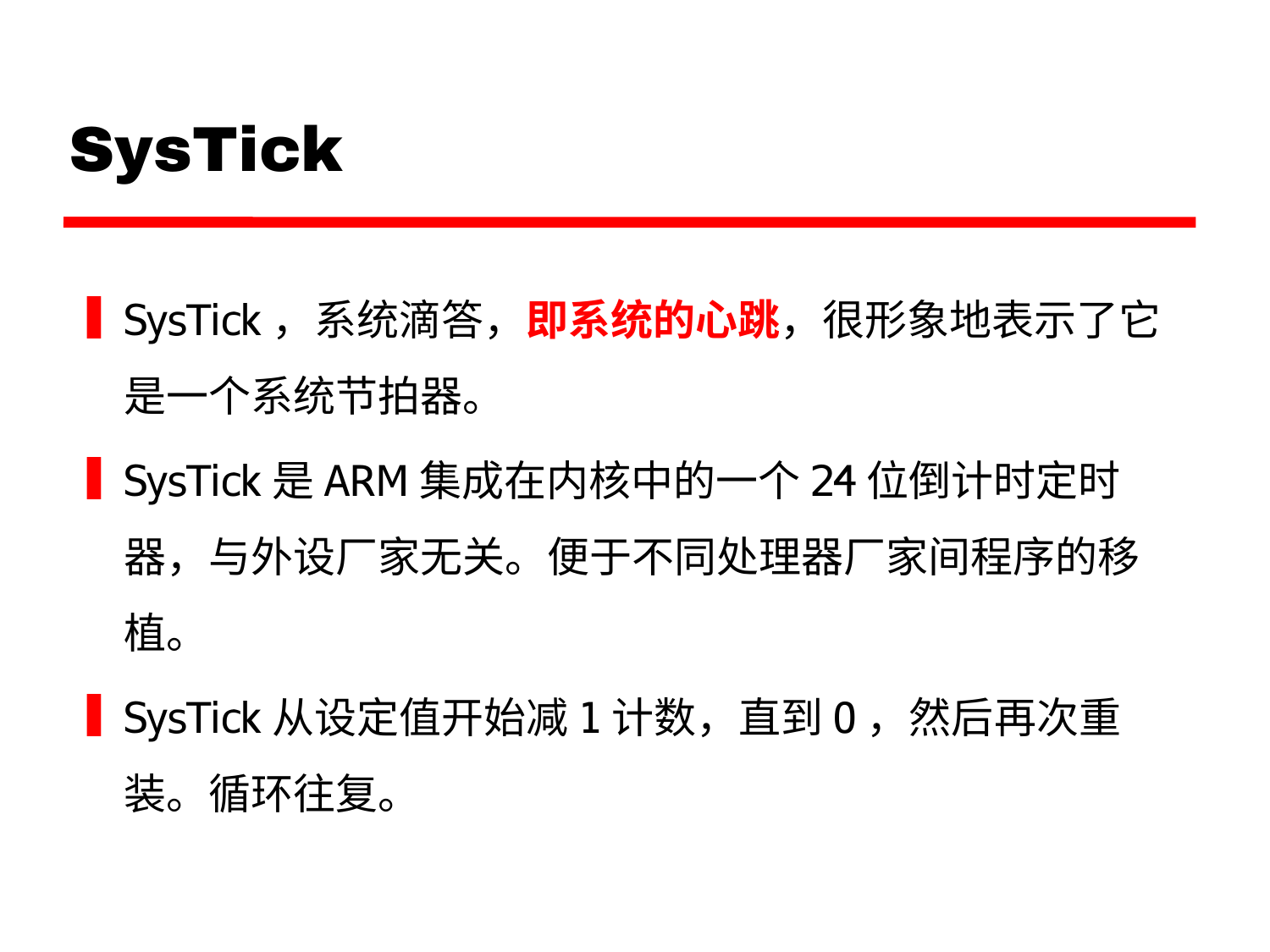

# SysTick
SysTick，系统滴答，即系统的心跳，很形象地表示了它是一个系统节拍器。
SysTick是ARM集成在内核中的一个24位倒计时定时器，与外设厂家无关。便于不同处理器厂家间程序的移植。
SysTick从设定值开始减1计数，直到0，然后再次重装。循环往复。